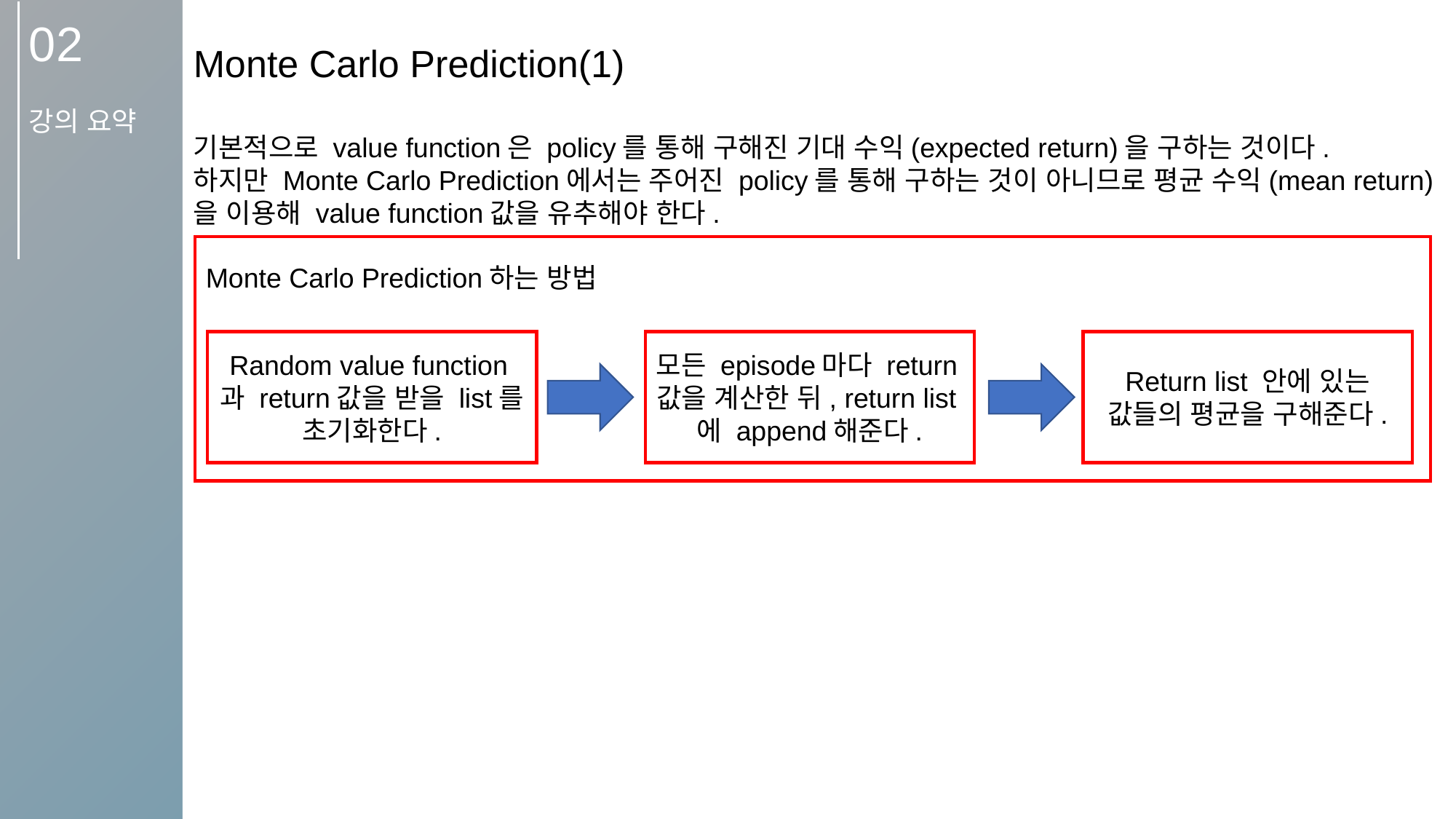

02

강의 요약

Monte Carlo Prediction(1)

기본적으로 value function은 policy를 통해 구해진 기대 수익(expected return)을 구하는 것이다.
하지만 Monte Carlo Prediction에서는 주어진 policy를 통해 구하는 것이 아니므로 평균 수익(mean return)을 이용해 value function값을 유추해야 한다.
Monte Carlo Prediction하는 방법

Random value function과 return값을 받을 list를 초기화한다.
모든 episode마다 return값을 계산한 뒤, return list에 append해준다.
Return list 안에 있는 값들의 평균을 구해준다.